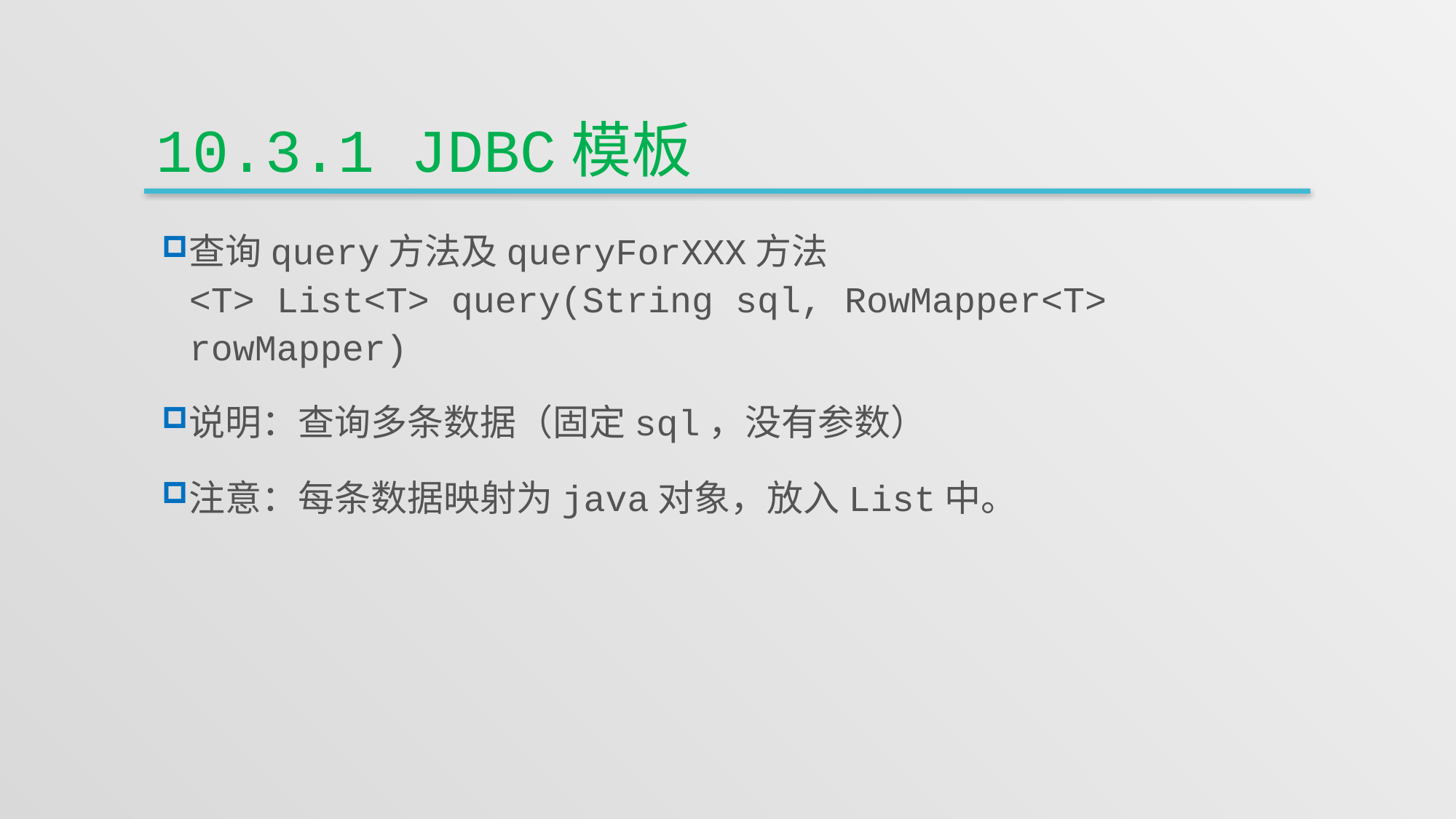

# 10.3.1 JDBC模板
查询query方法及queryForXXX方法
<T> List<T> query(String sql, RowMapper<T> rowMapper)
说明：查询多条数据（固定sql，没有参数）
注意：每条数据映射为java对象，放入List中。